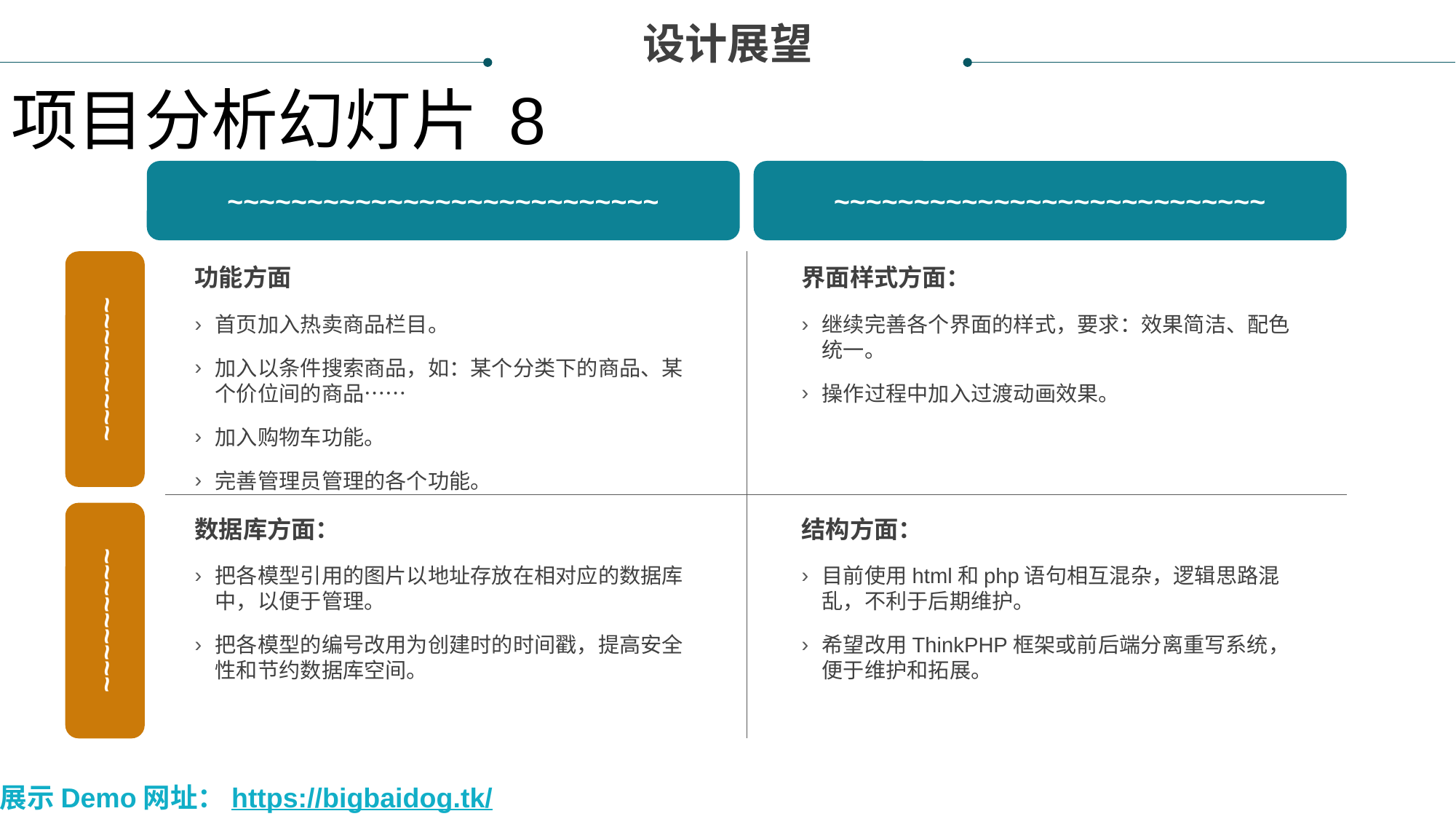

设计展望
项目分析幻灯片 8
~~~~~~~~~~~~~~~~~~~~~~~~~~~
~~~~~~~~~~~~~~~~~~~~~~~~~~~
功能方面
界面样式方面：
首页加入热卖商品栏目。
加入以条件搜索商品，如：某个分类下的商品、某个价位间的商品……
加入购物车功能。
完善管理员管理的各个功能。
继续完善各个界面的样式，要求：效果简洁、配色统一。
操作过程中加入过渡动画效果。
~~~~~~~~~
数据库方面：
结构方面：
把各模型引用的图片以地址存放在相对应的数据库中，以便于管理。
把各模型的编号改用为创建时的时间戳，提高安全性和节约数据库空间。
目前使用html和php语句相互混杂，逻辑思路混乱，不利于后期维护。
希望改用ThinkPHP框架或前后端分离重写系统，便于维护和拓展。
~~~~~~~~~
展示Demo网址：https://bigbaidog.tk/